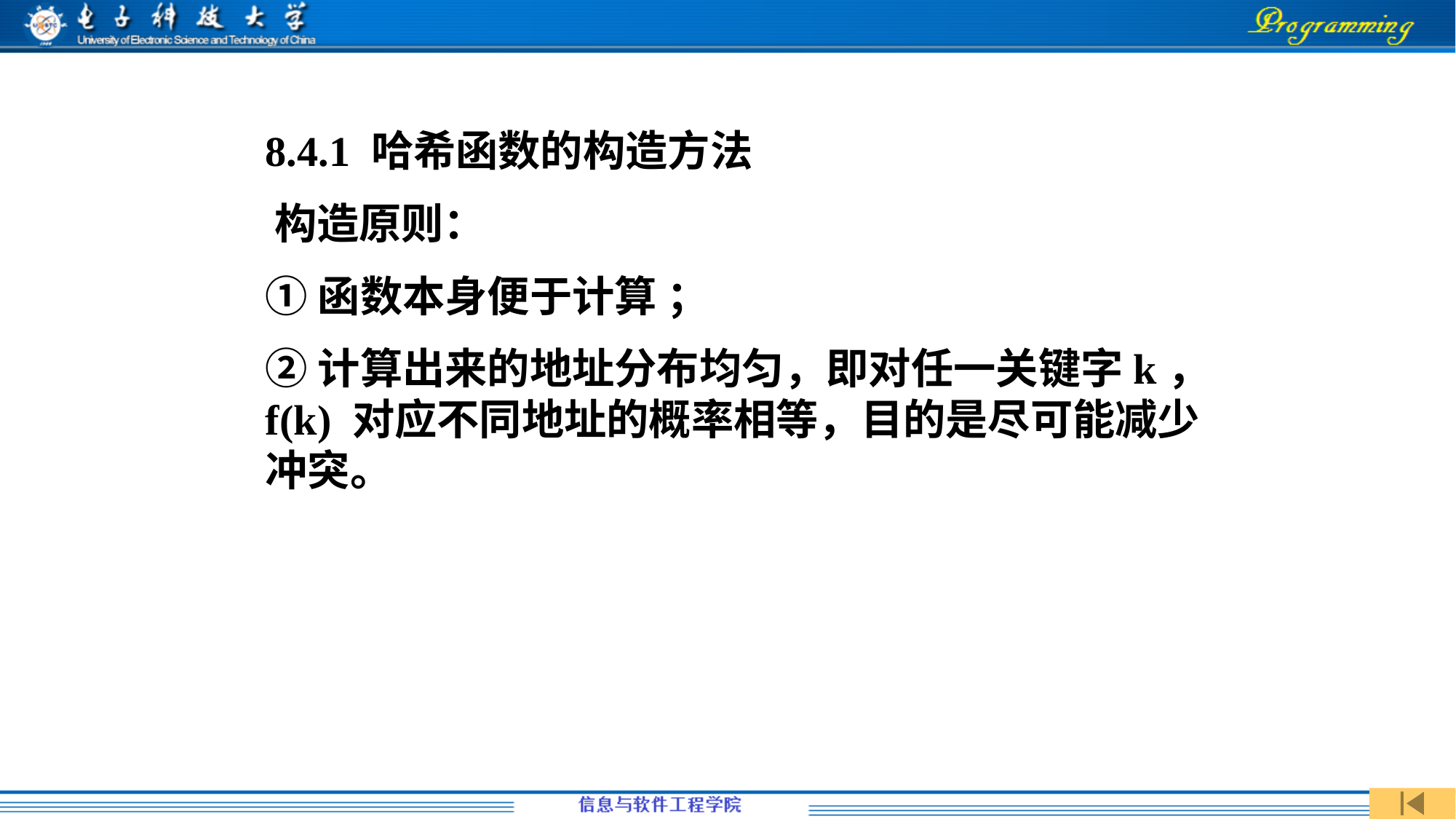

8.4.1 哈希函数的构造方法
构造原则：
①函数本身便于计算 ；
②计算出来的地址分布均匀，即对任一关键字k，f(k) 对应不同地址的概率相等，目的是尽可能减少冲突。